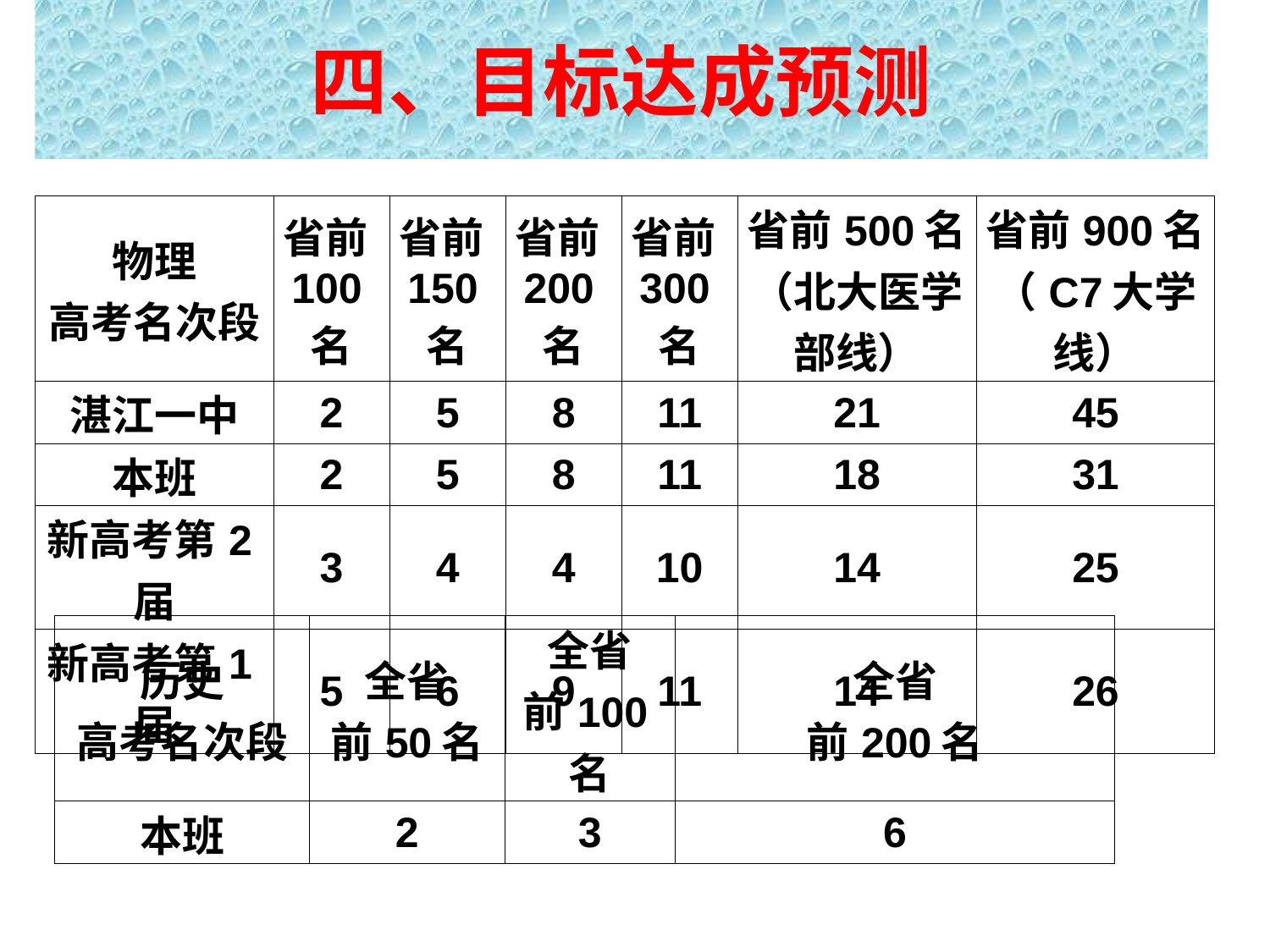

# 四、目标达成预测
| 物理 高考名次段 | 省前100名 | 省前150名 | 省前200名 | 省前300名 | 省前500名（北大医学部线） | 省前900名（C7大学线） |
| --- | --- | --- | --- | --- | --- | --- |
| 湛江一中 | 2 | 5 | 8 | 11 | 21 | 45 |
| 本班 | 2 | 5 | 8 | 11 | 18 | 31 |
| 新高考第2届 | 3 | 4 | 4 | 10 | 14 | 25 |
| 新高考第1届 | 5 | 6 | 9 | 11 | 14 | 26 |
| 历史 高考名次段 | 全省 前50名 | 全省 前100名 | 全省 前200名 |
| --- | --- | --- | --- |
| 本班 | 2 | 3 | 6 |